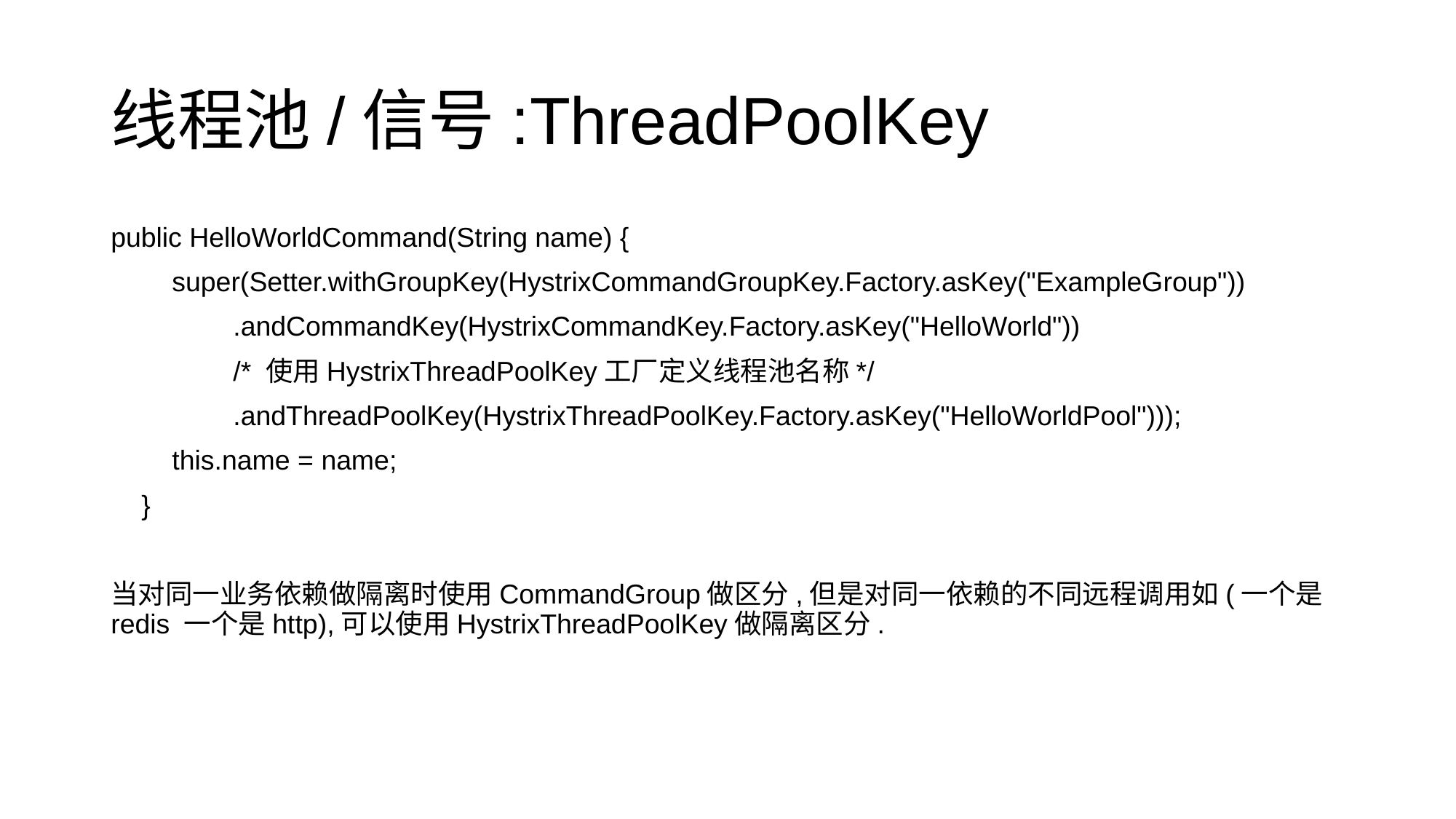

# 线程池/信号:ThreadPoolKey
public HelloWorldCommand(String name) {
        super(Setter.withGroupKey(HystrixCommandGroupKey.Factory.asKey("ExampleGroup"))
                .andCommandKey(HystrixCommandKey.Factory.asKey("HelloWorld"))
                /* 使用HystrixThreadPoolKey工厂定义线程池名称*/
                .andThreadPoolKey(HystrixThreadPoolKey.Factory.asKey("HelloWorldPool")));
        this.name = name;
    }

当对同一业务依赖做隔离时使用CommandGroup做区分,但是对同一依赖的不同远程调用如(一个是redis 一个是http),可以使用HystrixThreadPoolKey做隔离区分.